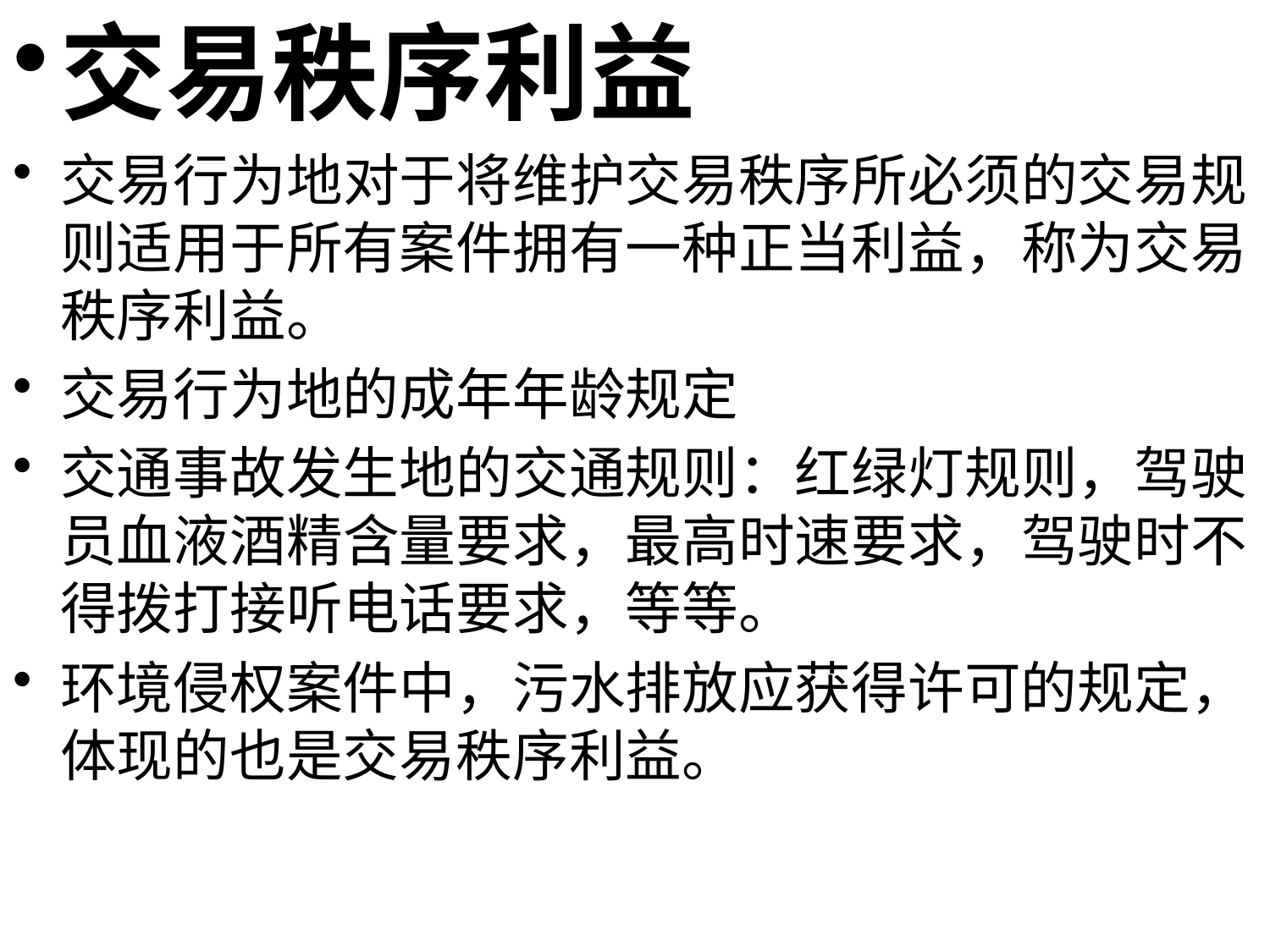

交易秩序利益
交易行为地对于将维护交易秩序所必须的交易规则适用于所有案件拥有一种正当利益，称为交易秩序利益。
交易行为地的成年年龄规定
交通事故发生地的交通规则：红绿灯规则，驾驶员血液酒精含量要求，最高时速要求，驾驶时不得拨打接听电话要求，等等。
环境侵权案件中，污水排放应获得许可的规定，体现的也是交易秩序利益。